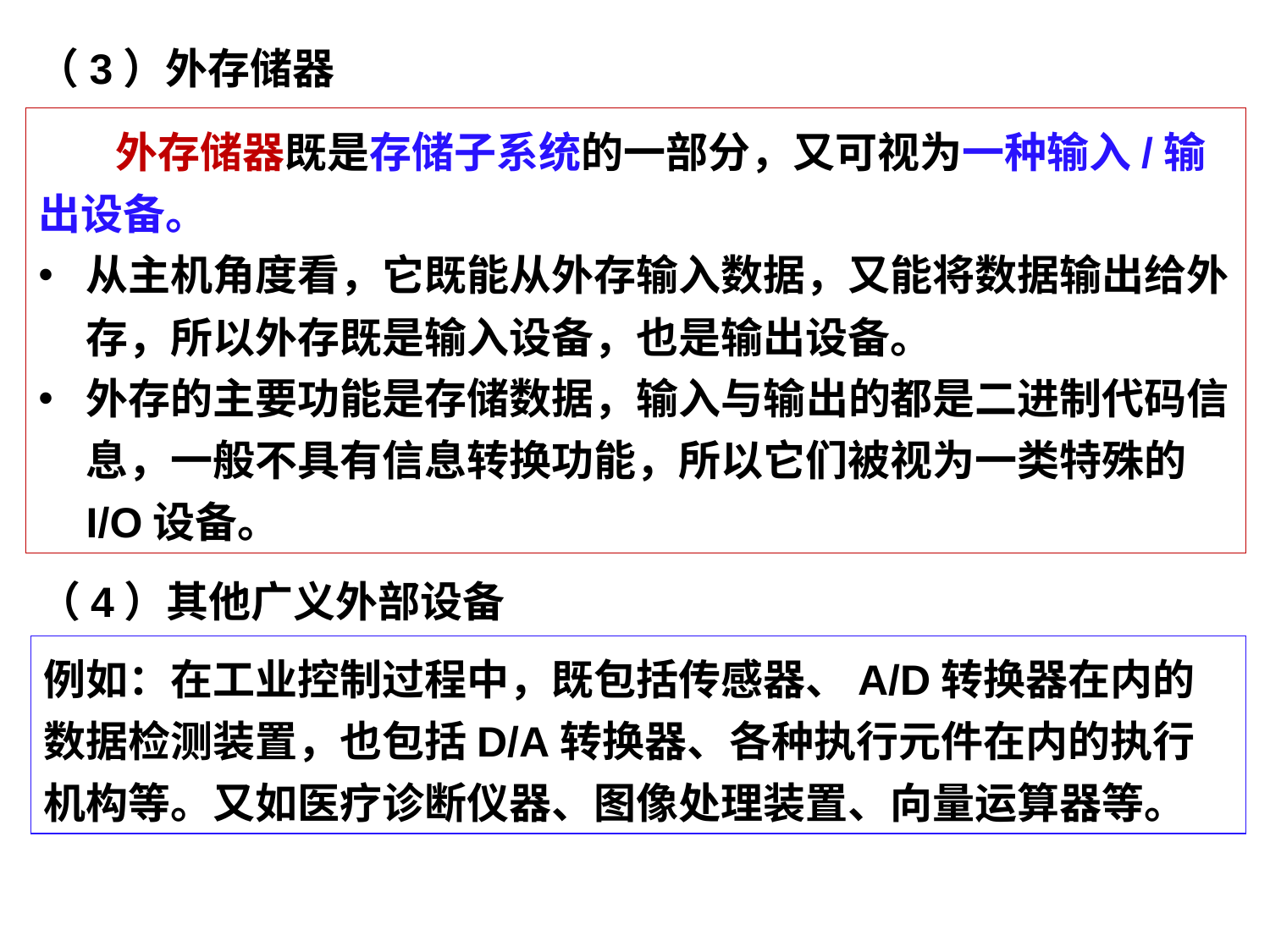

（3）外存储器
       外存储器既是存储子系统的一部分，又可视为一种输入/输出设备。
从主机角度看，它既能从外存输入数据，又能将数据输出给外存，所以外存既是输入设备，也是输出设备。
外存的主要功能是存储数据，输入与输出的都是二进制代码信息，一般不具有信息转换功能，所以它们被视为一类特殊的I/O设备。
（4）其他广义外部设备
例如：在工业控制过程中，既包括传感器、A/D转换器在内的数据检测装置，也包括D/A转换器、各种执行元件在内的执行机构等。又如医疗诊断仪器、图像处理装置、向量运算器等。
185